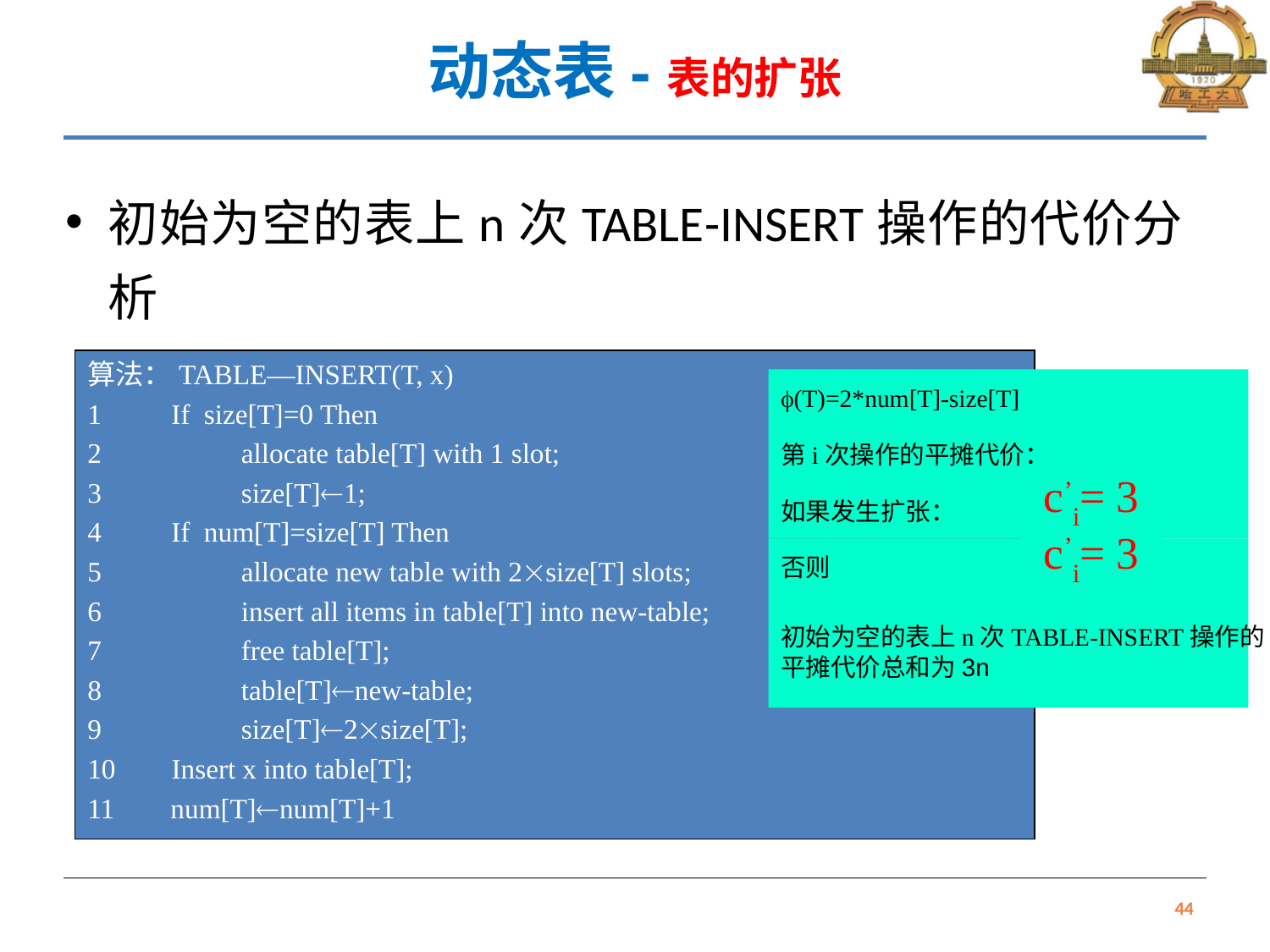

# 动态表-表的扩张
初始为空的表上n次TABLE-INSERT操作的代价分析
-势能法分析
算法：TABLE—INSERT(T, x)
1          If  size[T]=0 Then
2                    allocate table[T] with 1 slot;
3                    size[T]←1;
4          If  num[T]=size[T] Then
5                    allocate new table with 2×size[T] slots;
6                    insert all items in table[T] into new-table;
7                    free table[T];
8                    table[T]←new-table;
9                    size[T]←2×size[T];
10        Insert x into table[T];
11        num[T]←num[T]+1
φ(T)=2*num[T]-size[T]
第i次操作的平摊代价：
c’i= 3
如果发生扩张：
c’i= 3
否则
初始为空的表上n次TABLE-INSERT操作的
平摊代价总和为3n
44